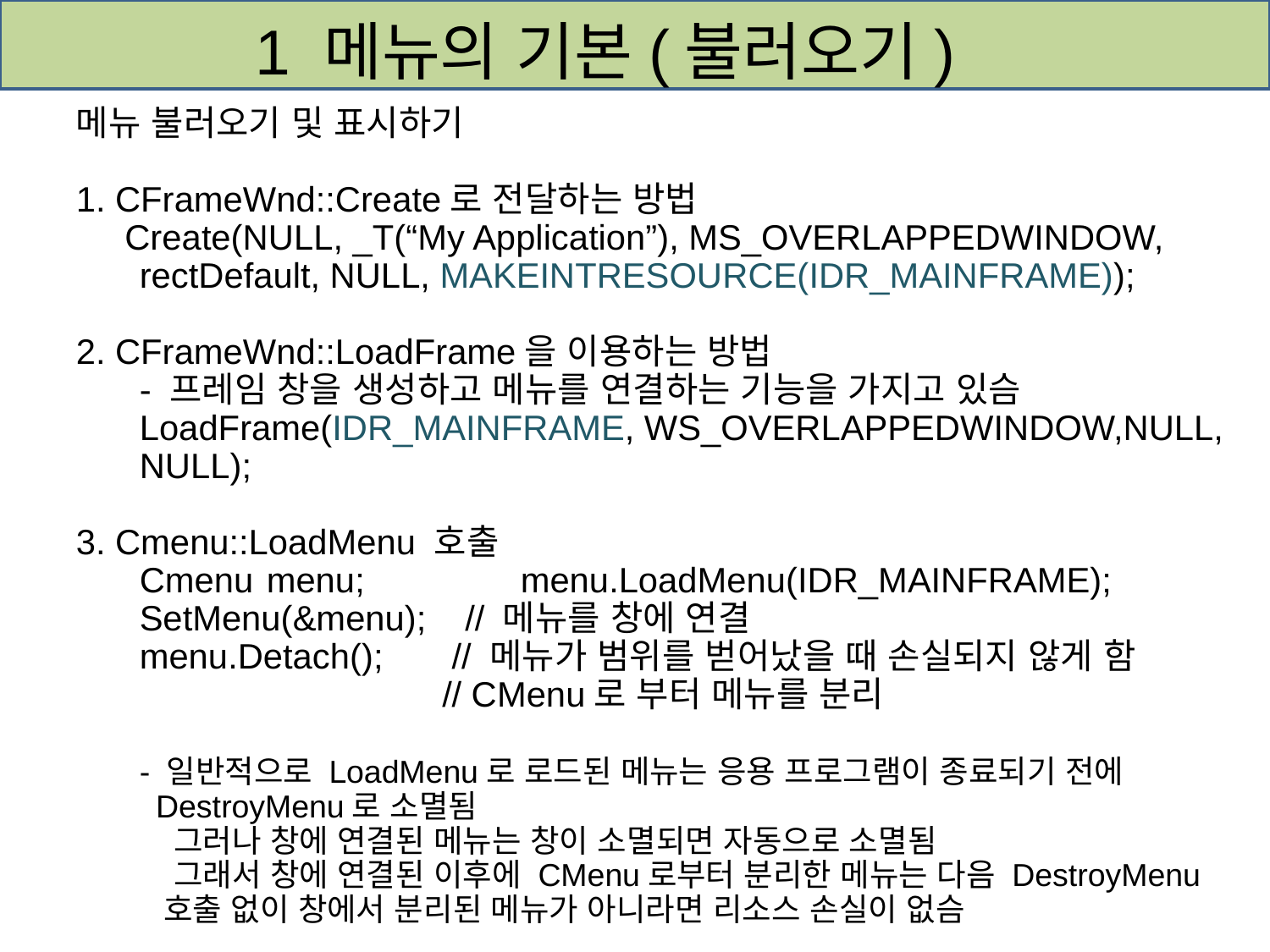

# 1 메뉴의 기본(불러오기)
메뉴 불러오기 및 표시하기

1. CFrameWnd::Create로 전달하는 방법
     Create(NULL, _T(“My Application”), MS_OVERLAPPEDWINDOW,
	rectDefault, NULL, MAKEINTRESOURCE(IDR_MAINFRAME));

2. CFrameWnd::LoadFrame을 이용하는 방법
	- 프레임 창을 생성하고 메뉴를 연결하는 기능을 가지고 있슴
	LoadFrame(IDR_MAINFRAME, WS_OVERLAPPEDWINDOW,NULL, NULL);

3. Cmenu::LoadMenu 호출
	Cmenu	menu;		menu.LoadMenu(IDR_MAINFRAME);
	SetMenu(&menu);    // 메뉴를 창에 연결
	menu.Detach();	      // 메뉴가 범위를 벋어났을 때 손실되지 않게 함
			     // CMenu로 부터 메뉴를 분리

	- 일반적으로 LoadMenu로 로드된 메뉴는 응용 프로그램이 종료되기 전에
         DestroyMenu로 소멸됨
	   그러나 창에 연결된 메뉴는 창이 소멸되면 자동으로 소멸됨
	   그래서 창에 연결된 이후에 CMenu로부터 분리한 메뉴는 다음 DestroyMenu
         호출 없이 창에서 분리된 메뉴가 아니라면 리소스 손실이 없슴